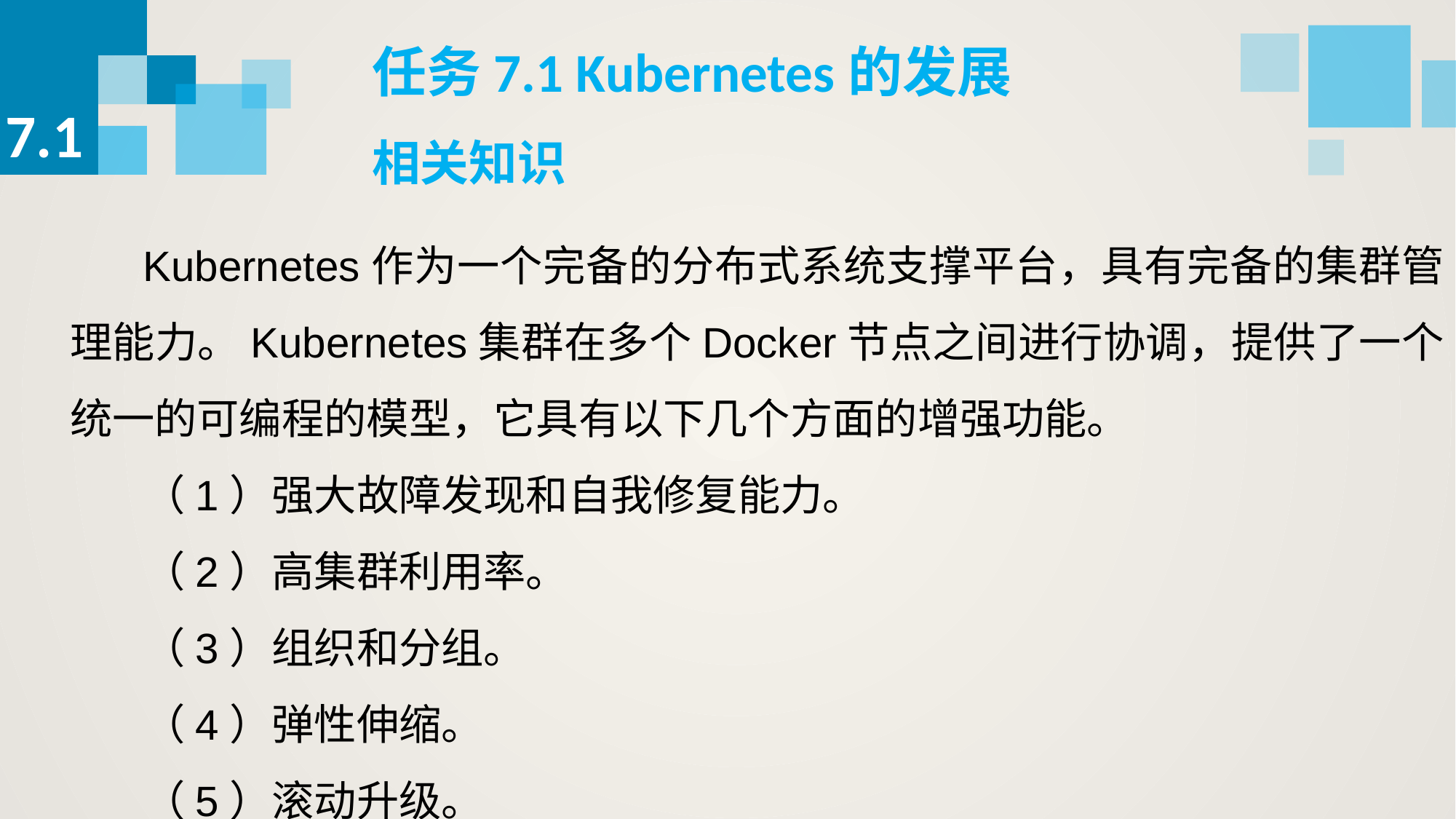

任务7.1 Kubernetes的发展
7.1
相关知识
Kubernetes作为一个完备的分布式系统支撑平台，具有完备的集群管理能力。Kubernetes集群在多个Docker节点之间进行协调，提供了一个统一的可编程的模型，它具有以下几个方面的增强功能。
（1）强大故障发现和自我修复能力。
（2）高集群利用率。
（3）组织和分组。
（4）弹性伸缩。
（5）滚动升级。